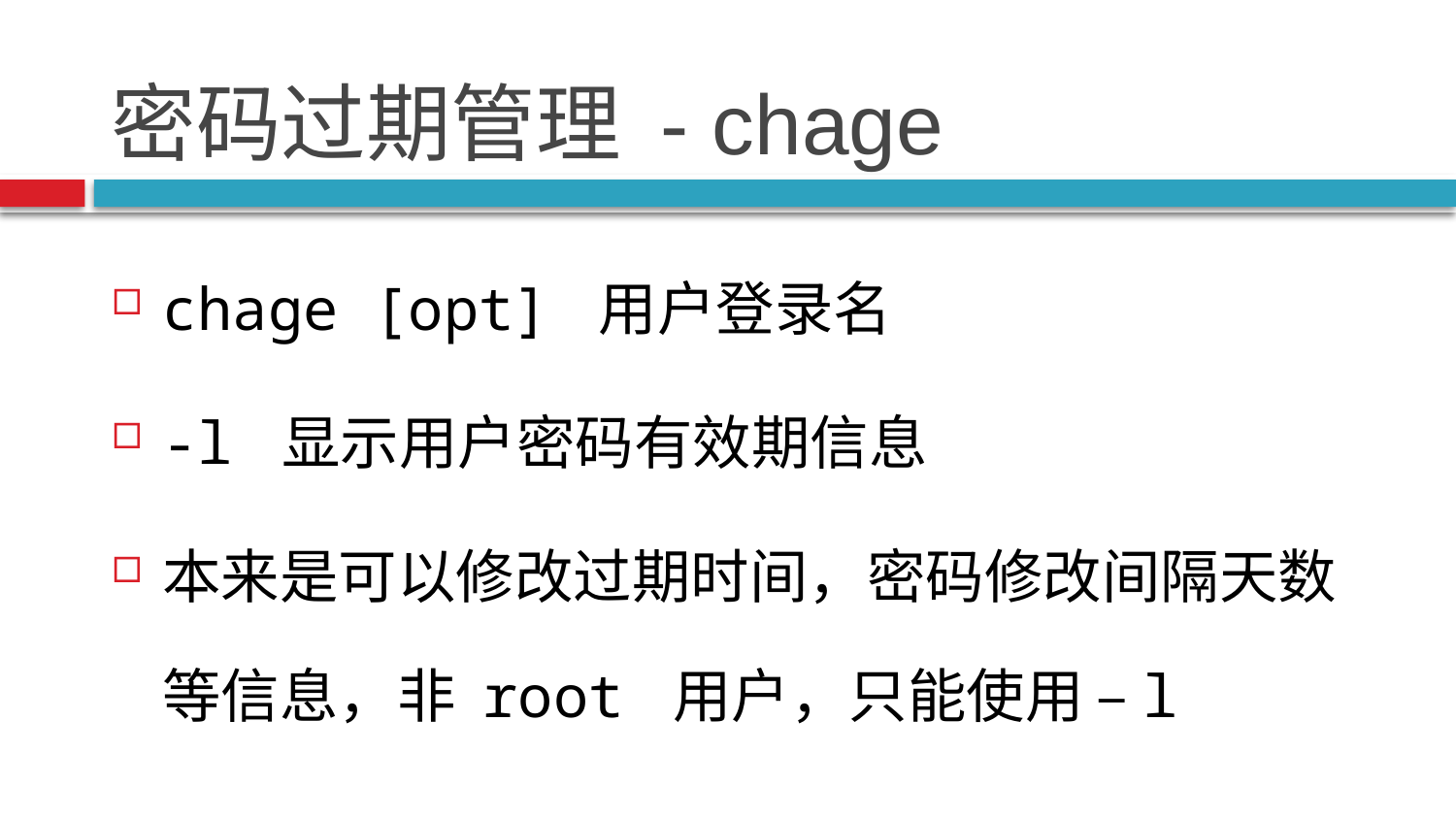

# 密码过期管理 - chage
chage [opt] 用户登录名
-l 显示用户密码有效期信息
本来是可以修改过期时间，密码修改间隔天数等信息，非 root 用户，只能使用 –l